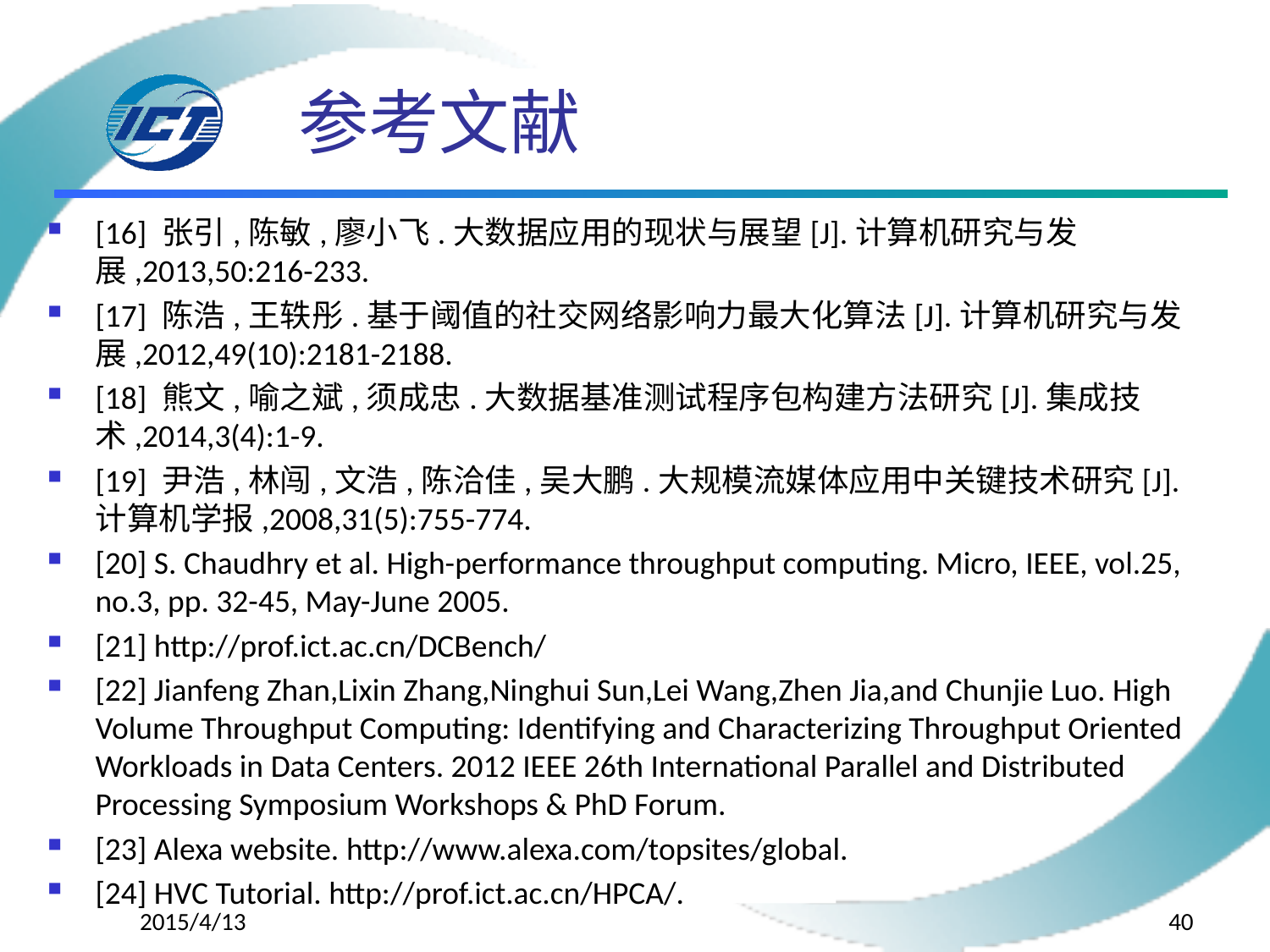

# 参考文献
[16] 张引,陈敏,廖小飞.大数据应用的现状与展望[J].计算机研究与发展,2013,50:216-233.
[17] 陈浩,王轶彤.基于阈值的社交网络影响力最大化算法[J].计算机研究与发展,2012,49(10):2181-2188.
[18] 熊文,喻之斌,须成忠.大数据基准测试程序包构建方法研究[J].集成技术,2014,3(4):1-9.
[19] 尹浩,林闯,文浩,陈洽佳,吴大鹏.大规模流媒体应用中关键技术研究[J].计算机学报,2008,31(5):755-774.
[20] S. Chaudhry et al. High-performance throughput computing. Micro, IEEE, vol.25, no.3, pp. 32-45, May-June 2005.
[21] http://prof.ict.ac.cn/DCBench/
[22] Jianfeng Zhan,Lixin Zhang,Ninghui Sun,Lei Wang,Zhen Jia,and Chunjie Luo. High Volume Throughput Computing: Identifying and Characterizing Throughput Oriented Workloads in Data Centers. 2012 IEEE 26th International Parallel and Distributed Processing Symposium Workshops & PhD Forum.
[23] Alexa website. http://www.alexa.com/topsites/global.
[24] HVC Tutorial. http://prof.ict.ac.cn/HPCA/.
2015/4/13
40